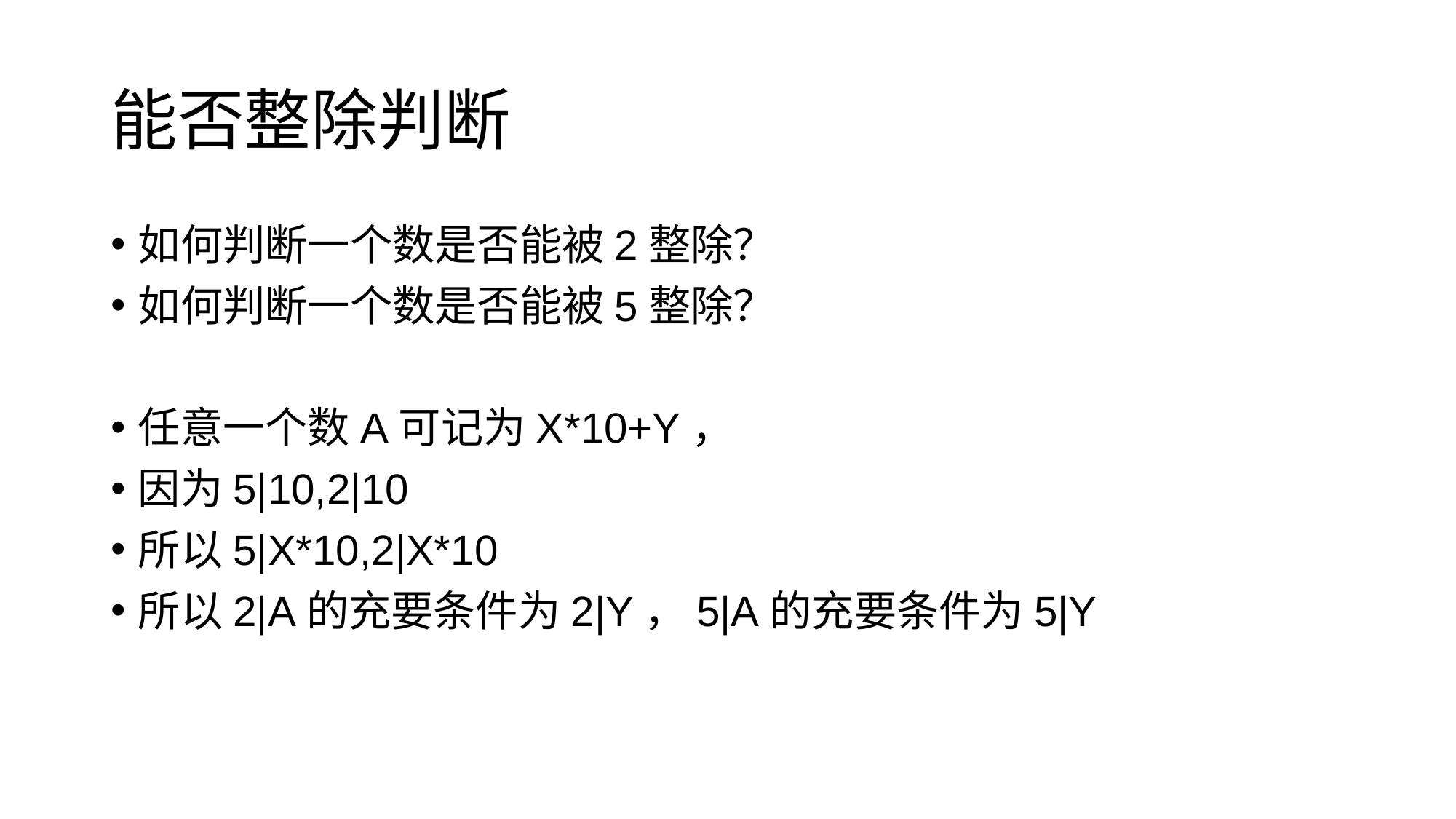

# 能否整除判断
如何判断一个数是否能被2整除？
如何判断一个数是否能被5整除？

任意一个数A可记为X*10+Y，
因为5|10,2|10
所以5|X*10,2|X*10
所以2|A的充要条件为2|Y，5|A的充要条件为5|Y